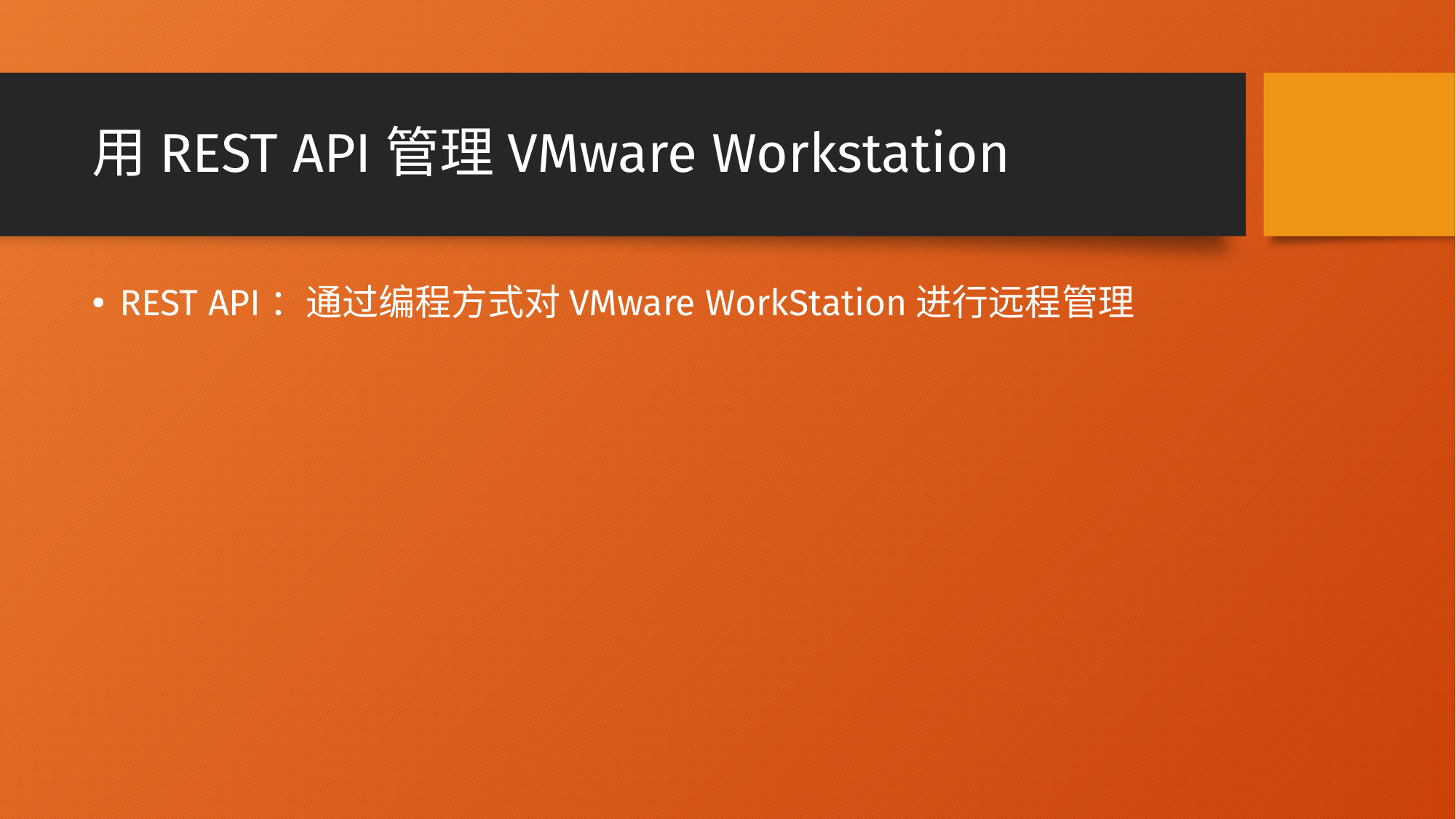

# 用REST API管理VMware Workstation
REST API：通过编程方式对VMware WorkStation进行远程管理